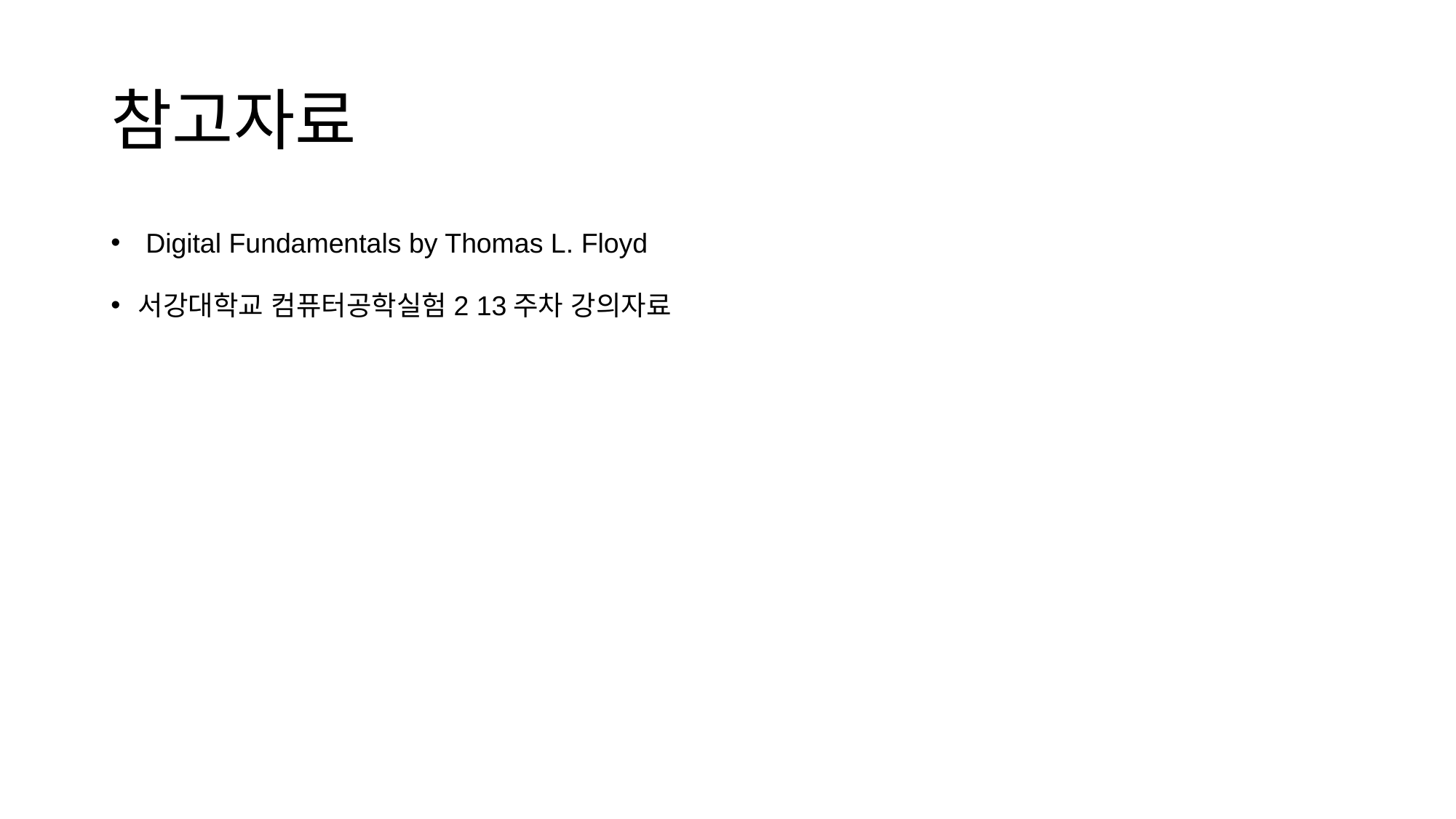

# 참고자료
 Digital Fundamentals by Thomas L. Floyd
서강대학교 컴퓨터공학실험2 13주차 강의자료